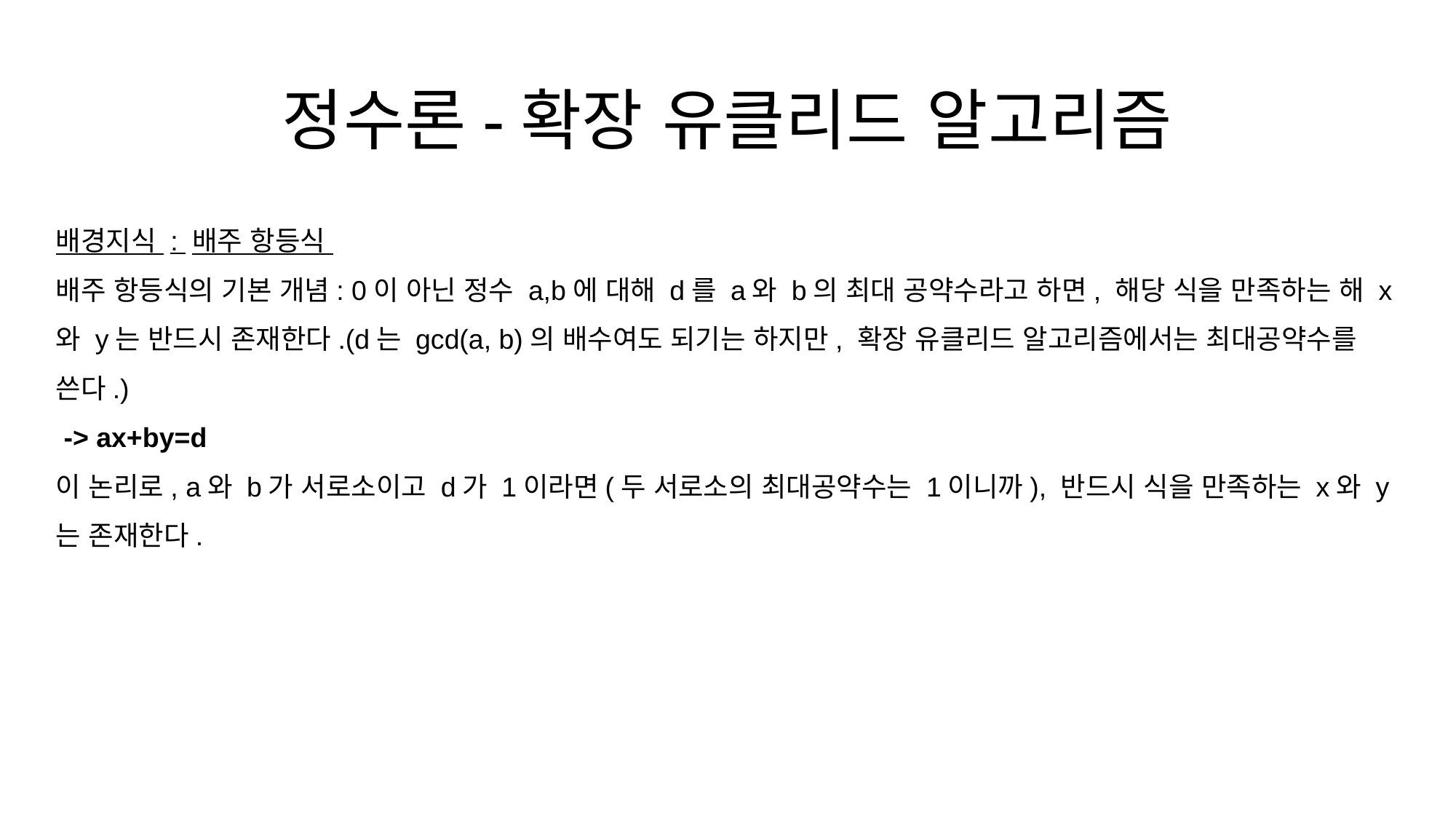

# 정수론-확장 유클리드 알고리즘
배경지식 : 배주 항등식
배주 항등식의 기본 개념: 0이 아닌 정수 a,b에 대해 d를 a와 b의 최대 공약수라고 하면, 해당 식을 만족하는 해 x와 y는 반드시 존재한다.(d는 gcd(a, b)의 배수여도 되기는 하지만, 확장 유클리드 알고리즘에서는 최대공약수를 쓴다.)
 -> ax+by=d
이 논리로, a와 b가 서로소이고 d가 1이라면(두 서로소의 최대공약수는 1이니까), 반드시 식을 만족하는 x와 y는 존재한다.